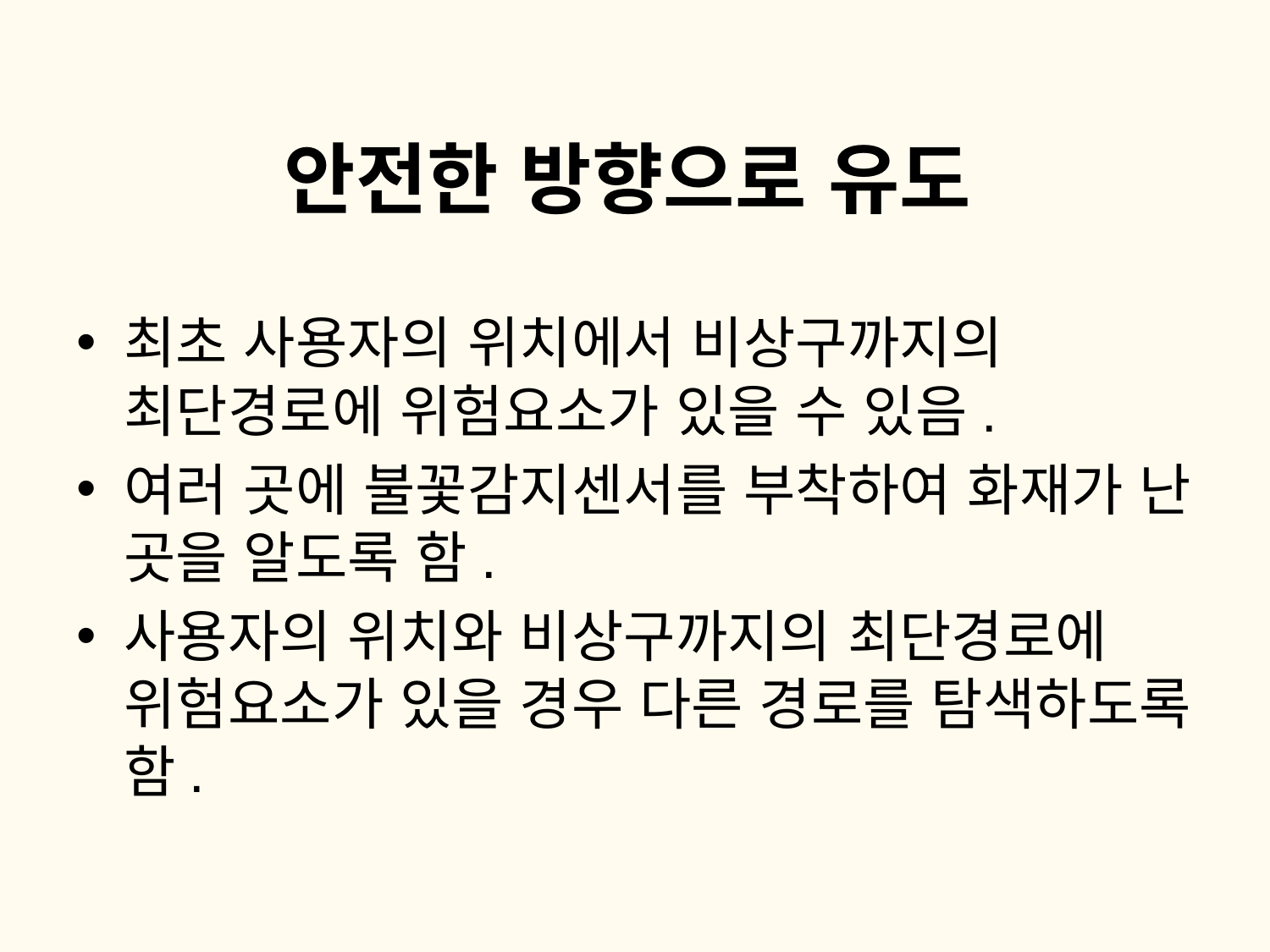

# 안전한 방향으로 유도

최초 사용자의 위치에서 비상구까지의 최단경로에 위험요소가 있을 수 있음.
여러 곳에 불꽃감지센서를 부착하여 화재가 난 곳을 알도록 함.
사용자의 위치와 비상구까지의 최단경로에 위험요소가 있을 경우 다른 경로를 탐색하도록 함.